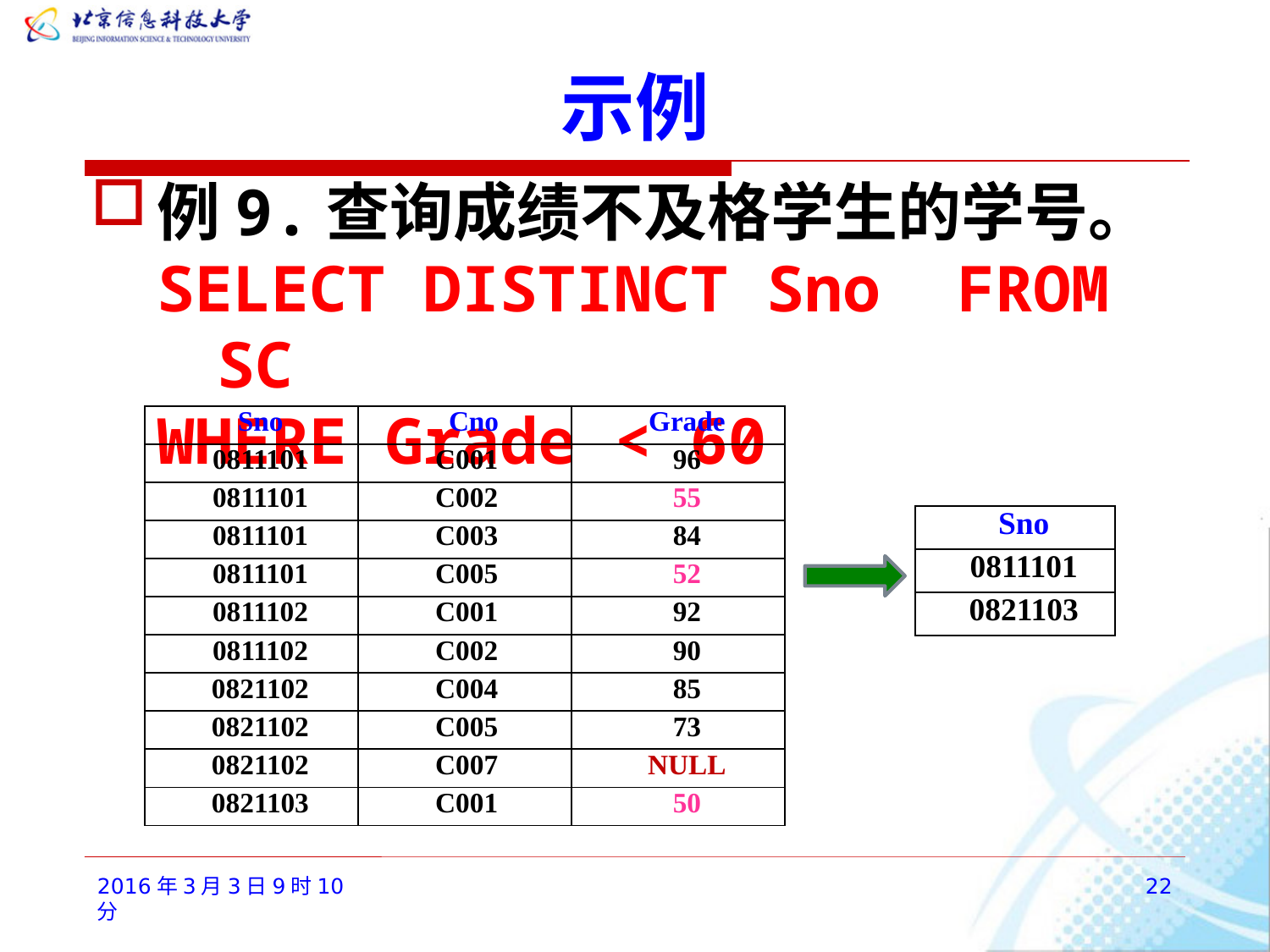

# 示例
例9.查询成绩不及格学生的学号。
SELECT DISTINCT Sno  FROM SC
WHERE Grade < 60
| Sno | Cno | Grade |
| --- | --- | --- |
| 0811101 | C001 | 96 |
| 0811101 | C002 | 55 |
| 0811101 | C003 | 84 |
| 0811101 | C005 | 52 |
| 0811102 | C001 | 92 |
| 0811102 | C002 | 90 |
| 0821102 | C004 | 85 |
| 0821102 | C005 | 73 |
| 0821102 | C007 | NULL |
| 0821103 | C001 | 50 |
| Sno |
| --- |
| 0811101 |
| 0821103 |

2016年3月3日9时10分
22